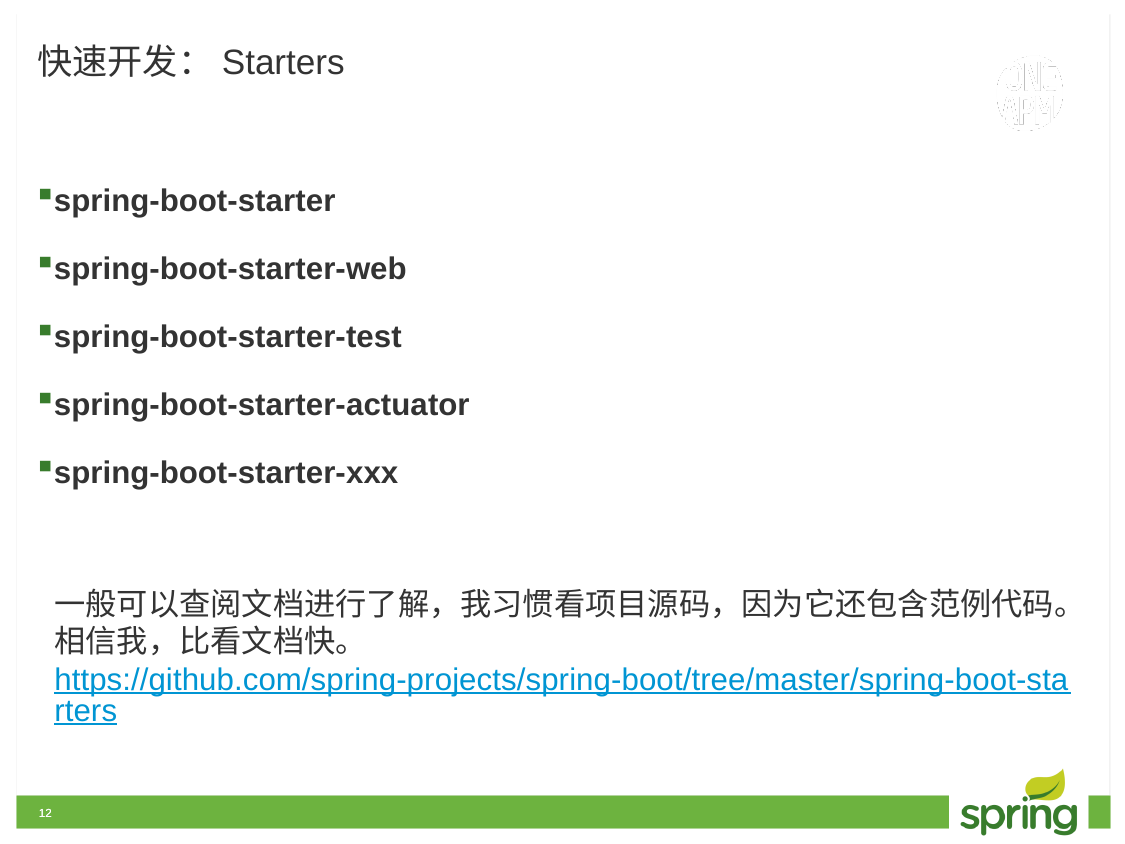

# 快速开发：Starters
spring-boot-starter
spring-boot-starter-web
spring-boot-starter-test
spring-boot-starter-actuator
spring-boot-starter-xxx
一般可以查阅文档进行了解，我习惯看项目源码，因为它还包含范例代码。相信我，比看文档快。https://github.com/spring-projects/spring-boot/tree/master/spring-boot-starters